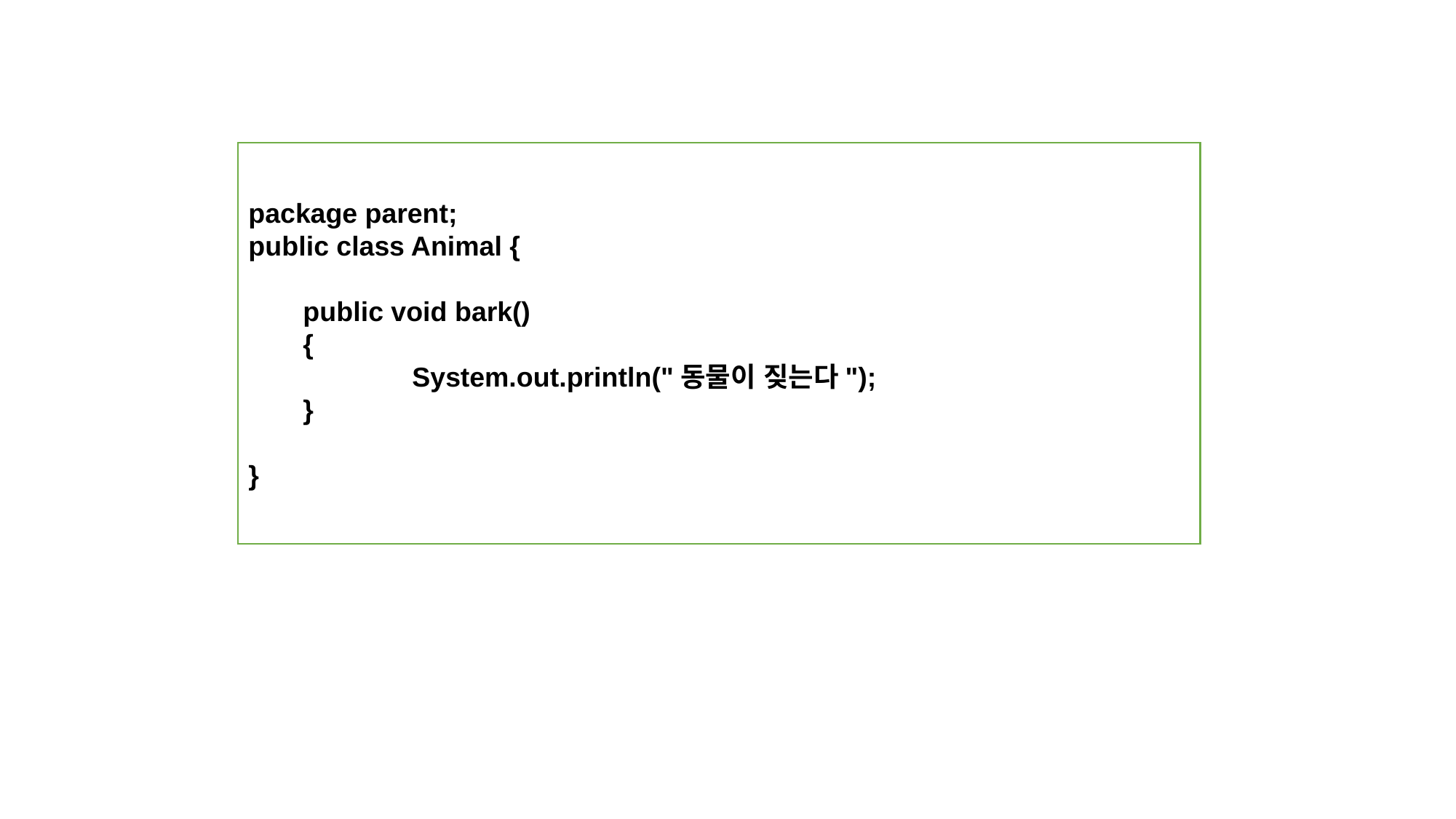

package parent;
public class Animal {

public void bark()
{
	System.out.println("동물이 짖는다");
}

}